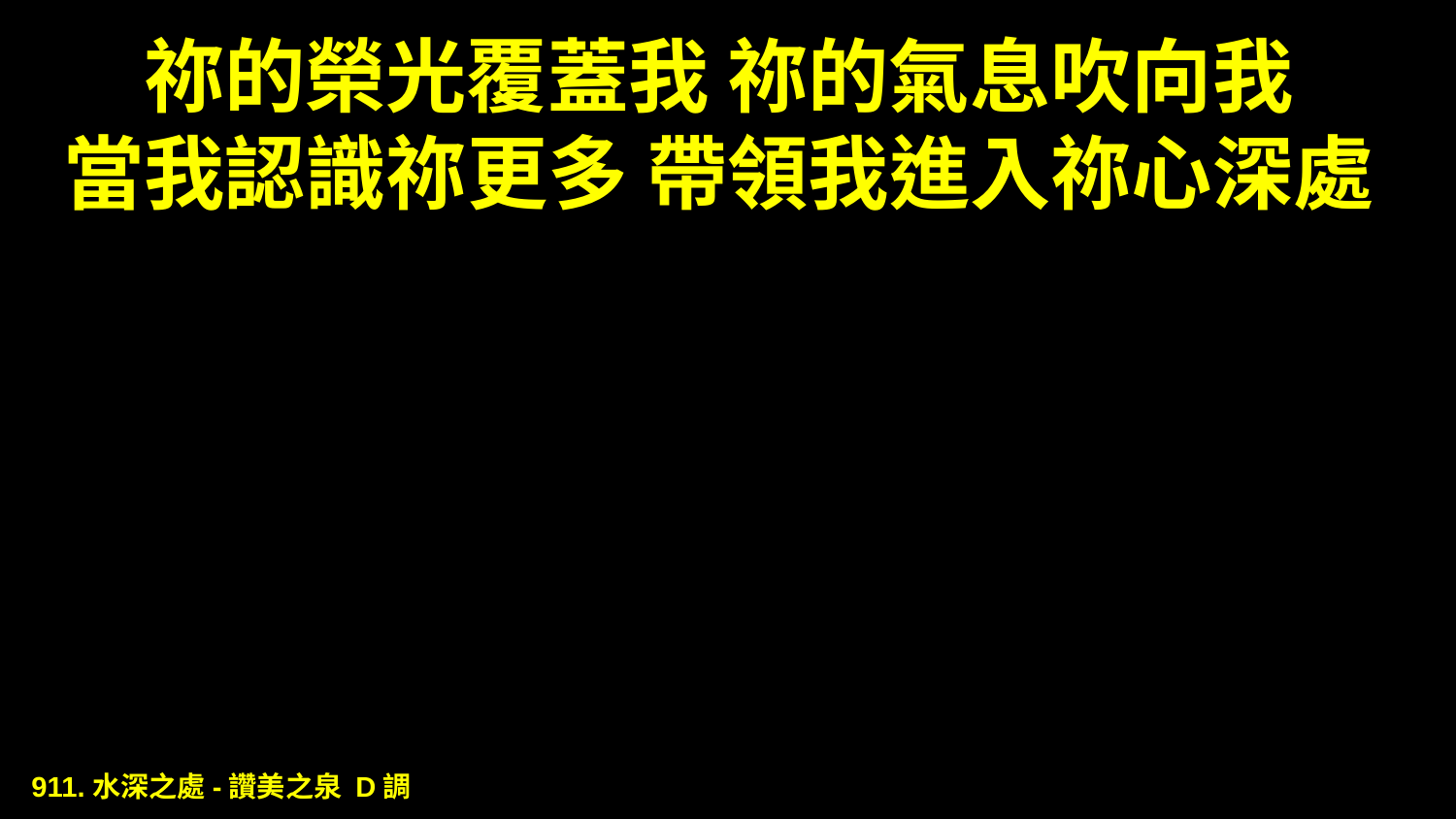

# 祢的榮光覆蓋我 祢的氣息吹向我 當我認識祢更多 帶領我進入祢心深處
911.水深之處-讚美之泉 D調